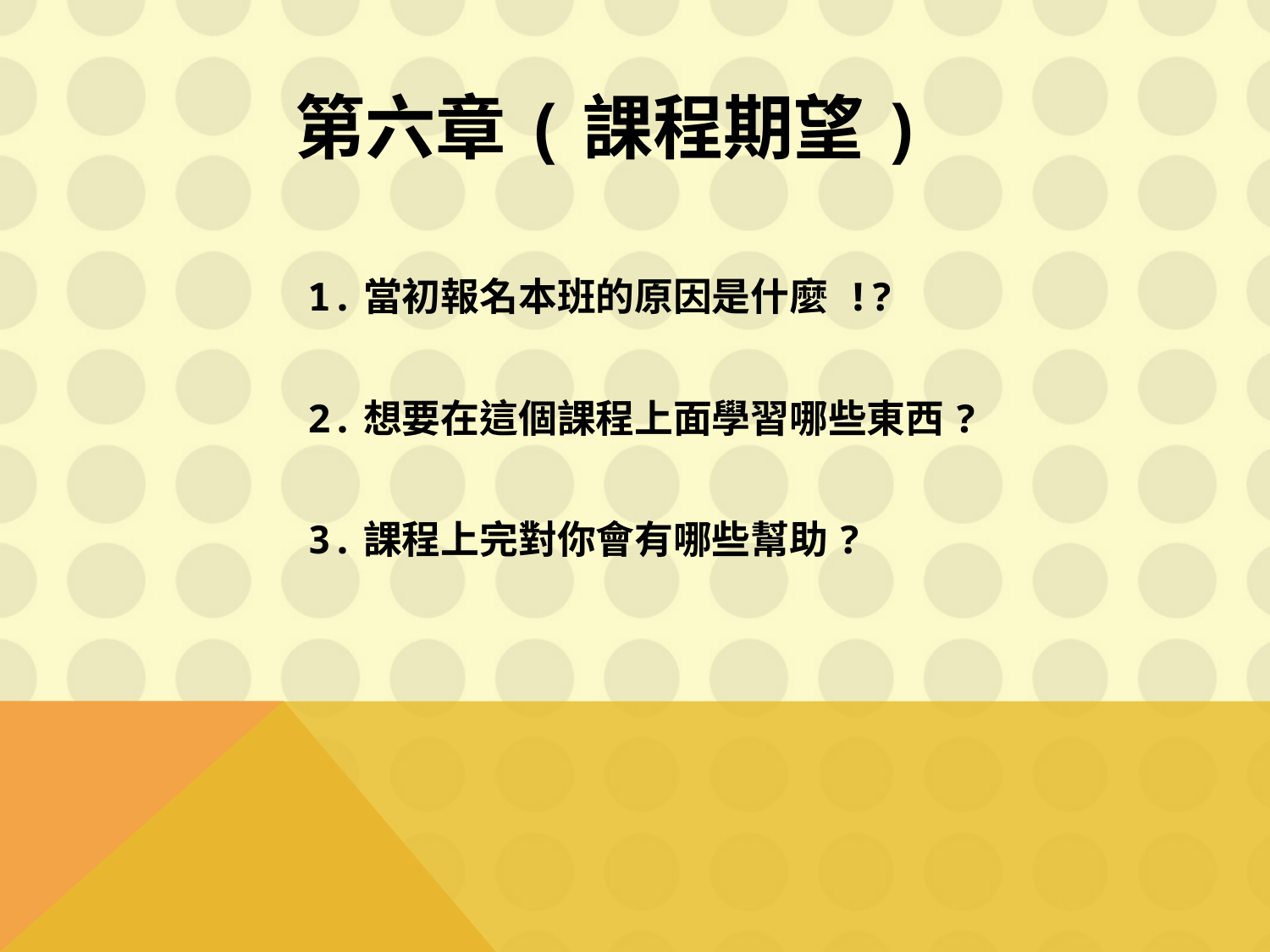

# 第六章(課程期望)
1.當初報名本班的原因是什麼 !?

2.想要在這個課程上面學習哪些東西?

3.課程上完對你會有哪些幫助?